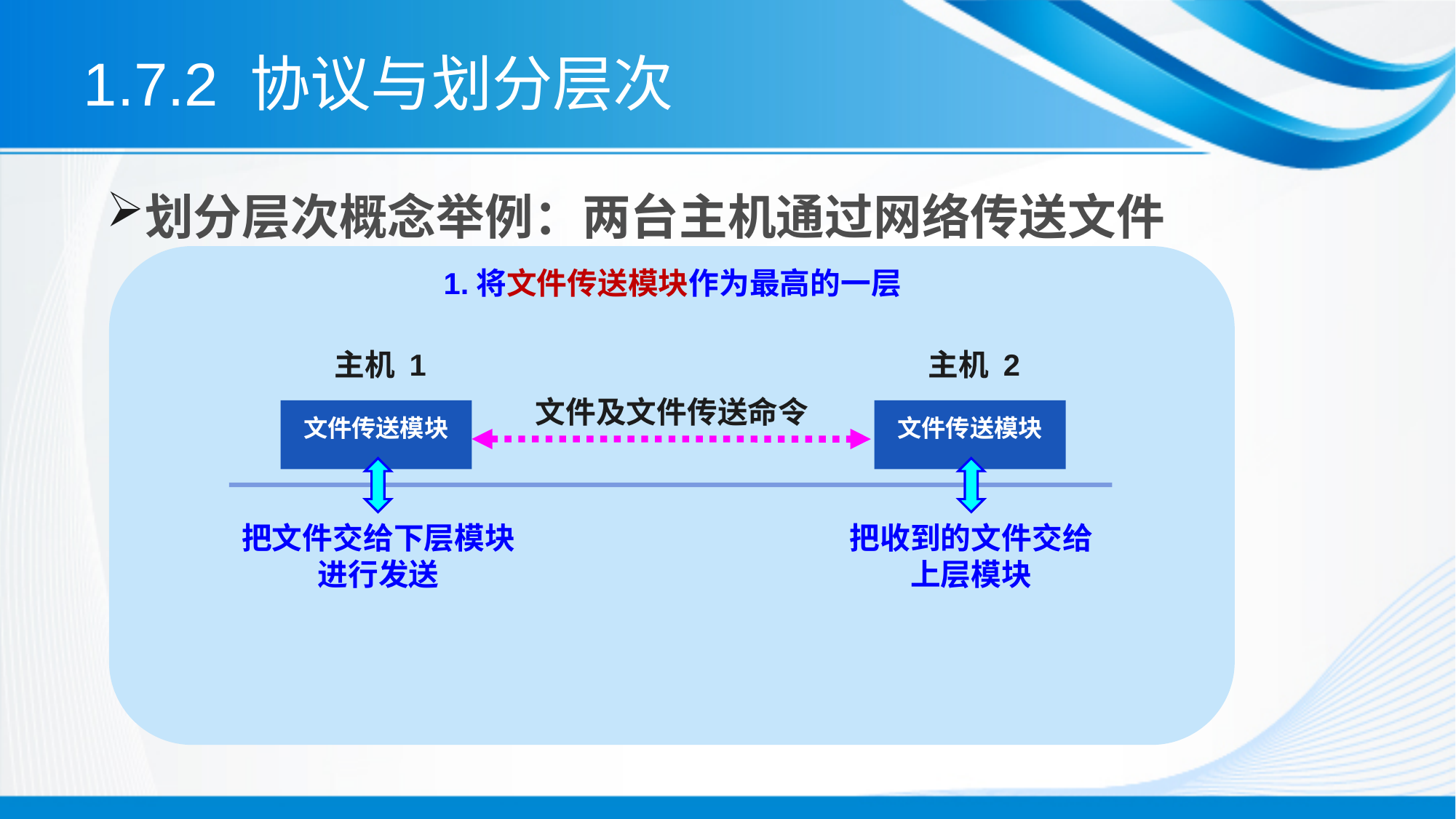

# 1.7.2 协议与划分层次
划分层次概念举例：两台主机通过网络传送文件

1.将文件传送模块作为最高的一层
主机 1
主机 2
文件及文件传送命令

文件传送模块
文件传送模块

把文件交给下层模块
进行发送
把收到的文件交给
上层模块